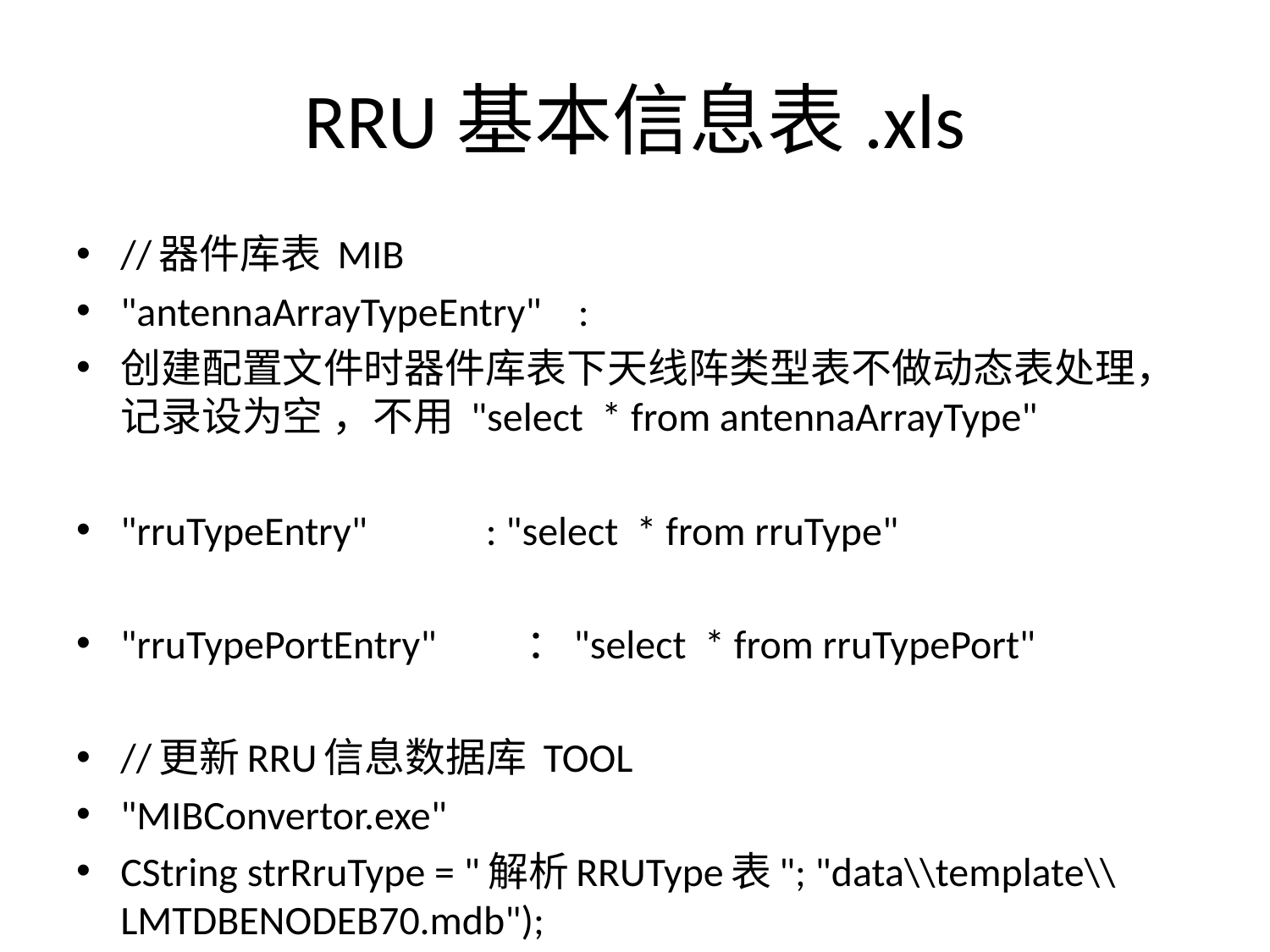

# RRU基本信息表.xls
//器件库表 MIB
"antennaArrayTypeEntry"    :
创建配置文件时器件库表下天线阵类型表不做动态表处理，记录设为空 ，不用 "select  * from antennaArrayType"

"rruTypeEntry"             : "select  * from rruType"

"rruTypePortEntry"         ："select  * from rruTypePort"

//更新RRU信息数据库 TOOL
"MIBConvertor.exe"
CString strRruType = "解析RRUType表"; "data\\template\\LMTDBENODEB70.mdb");